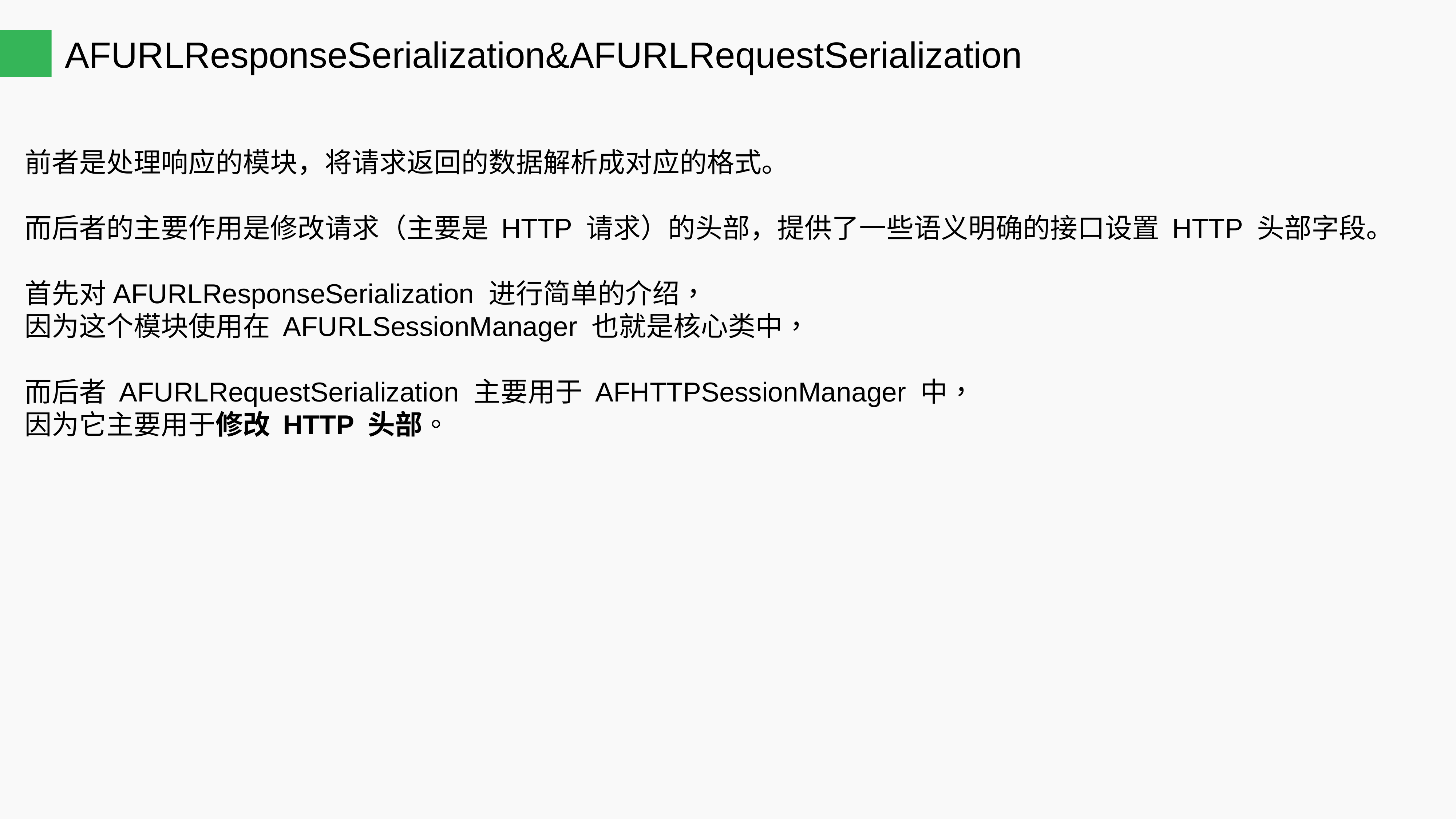

AFURLResponseSerialization&AFURLRequestSerialization

前者是处理响应的模块，将请求返回的数据解析成对应的格式。

而后者的主要作用是修改请求（主要是 HTTP 请求）的头部，提供了一些语义明确的接口设置 HTTP 头部字段。

首先对AFURLResponseSerialization 进行简单的介绍，
因为这个模块使用在 AFURLSessionManager 也就是核心类中，

而后者 AFURLRequestSerialization 主要用于 AFHTTPSessionManager 中，
因为它主要用于修改 HTTP 头部。